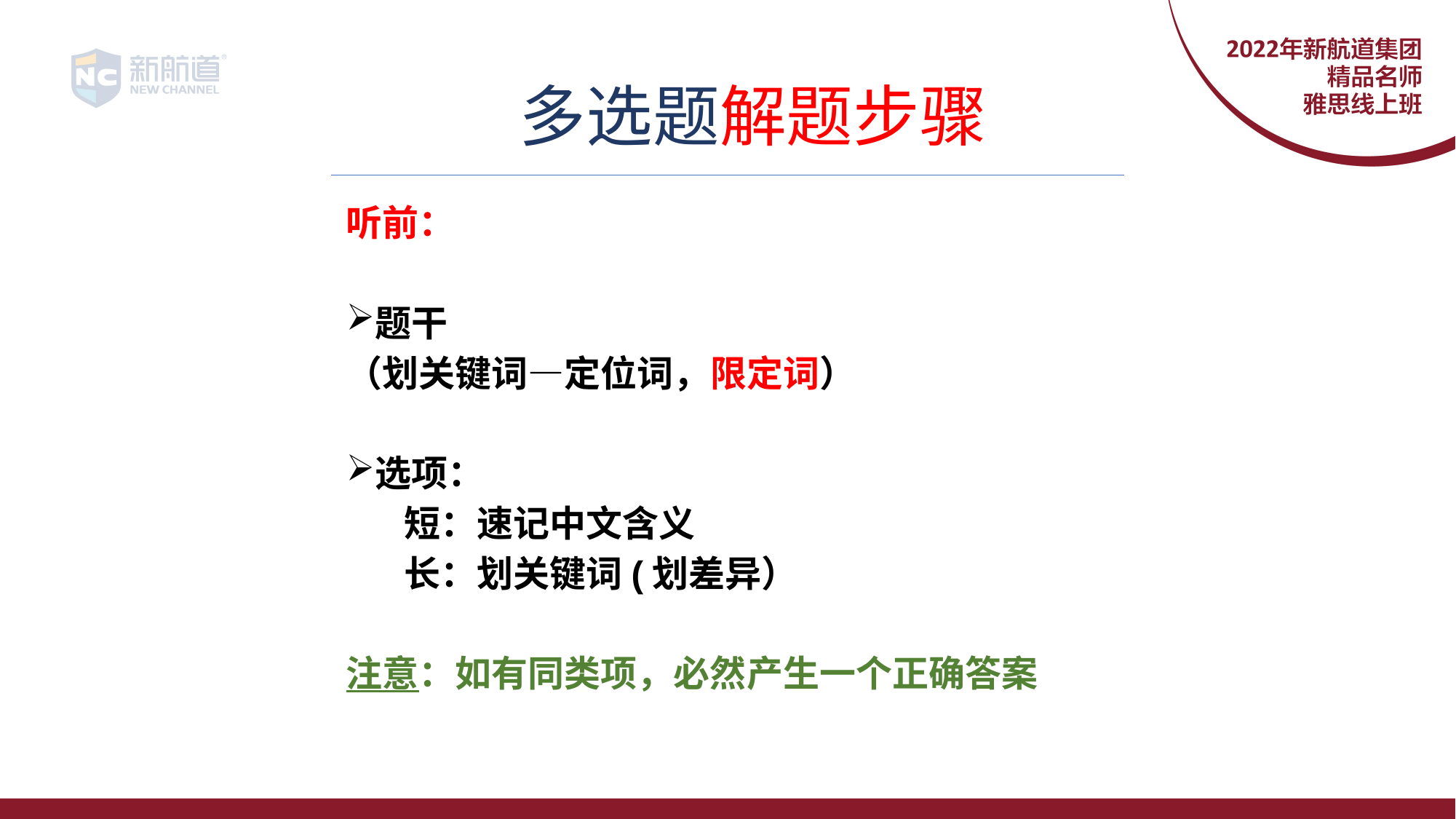

# 多选题解题步骤
听前：

题干
（划关键词—定位词，限定词）

选项：
      短：速记中文含义
      长：划关键词(划差异）

注意：如有同类项，必然产生一个正确答案